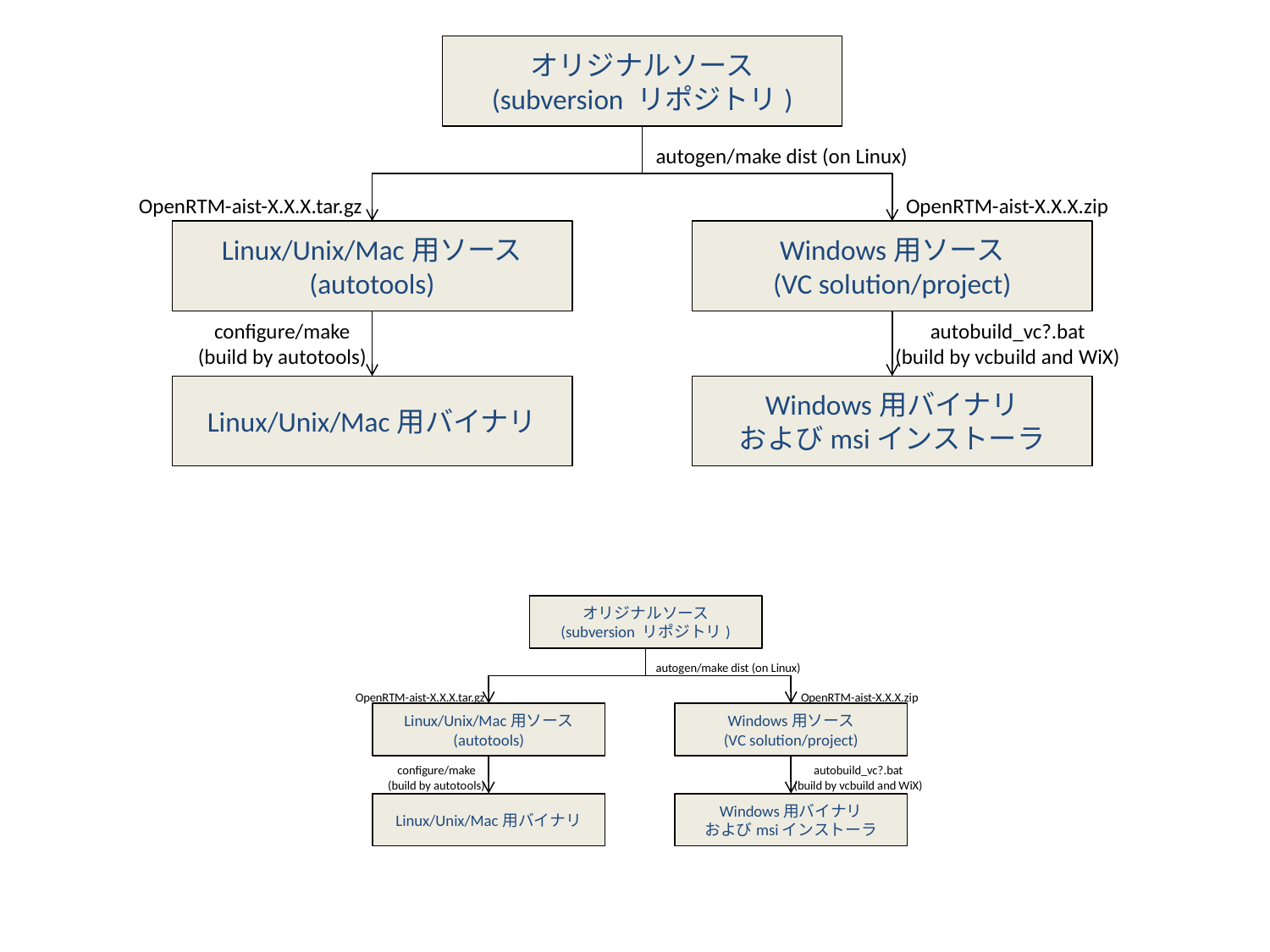

オリジナルソース
(subversion リポジトリ)
autogen/make dist (on Linux)
OpenRTM-aist-X.X.X.tar.gz
OpenRTM-aist-X.X.X.zip
Linux/Unix/Mac用ソース
(autotools)
Windows用ソース
(VC solution/project)
configure/make
(build by autotools)
autobuild_vc?.bat
(build by vcbuild and WiX)
Linux/Unix/Mac用バイナリ
Windows用バイナリ
およびmsiインストーラ
オリジナルソース
(subversion リポジトリ)
autogen/make dist (on Linux)
OpenRTM-aist-X.X.X.tar.gz
OpenRTM-aist-X.X.X.zip
Linux/Unix/Mac用ソース
(autotools)
Windows用ソース
(VC solution/project)
configure/make
(build by autotools)
autobuild_vc?.bat
(build by vcbuild and WiX)
Linux/Unix/Mac用バイナリ
Windows用バイナリ
およびmsiインストーラ